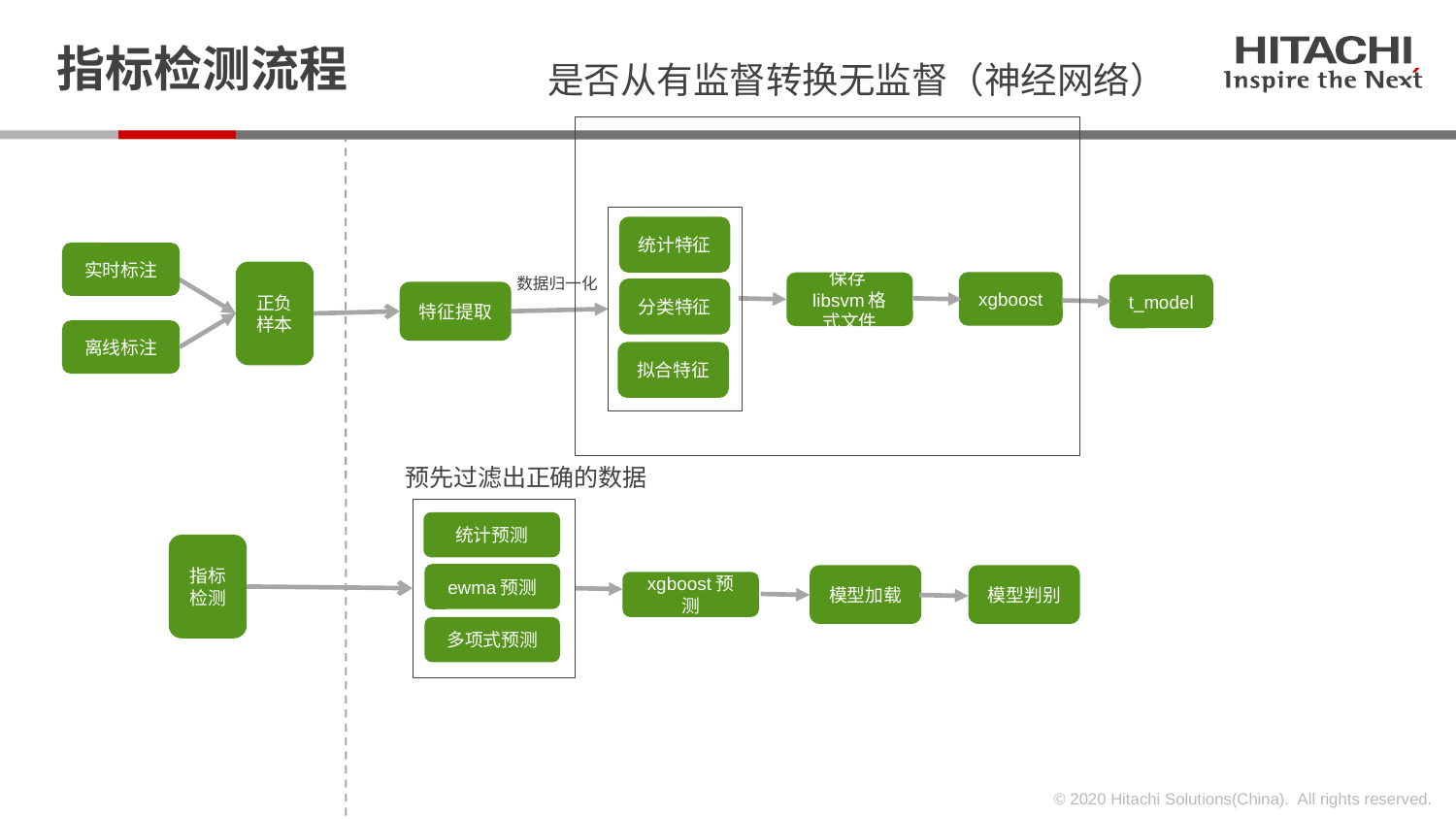

# 指标检测流程
是否从有监督转换无监督（神经网络）

统计特征
实时标注
正负
样本
数据归一化
xgboost
保存libsvm格式文件
t_model
分类特征
特征提取
离线标注
拟合特征
预先过滤出正确的数据

统计预测
指标
检测
ewma预测
模型加载
模型判别
xgboost预测
多项式预测